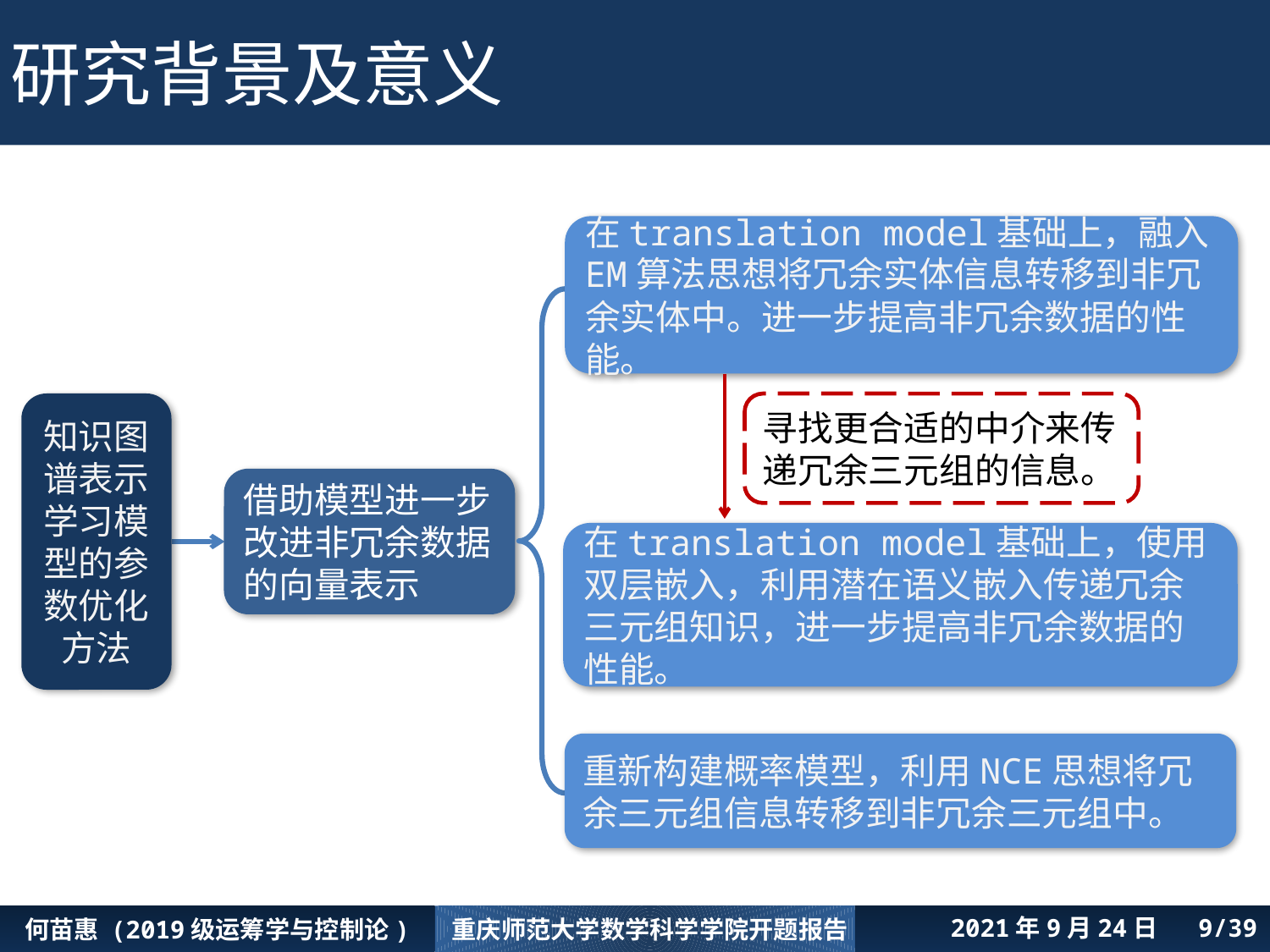

研究背景及意义
在translation model基础上，融入EM算法思想将冗余实体信息转移到非冗余实体中。进一步提高非冗余数据的性能。

知识图谱表示学习模型的参数优化方法
寻找更合适的中介来传递冗余三元组的信息。
借助模型进一步改进非冗余数据的向量表示
重新构建概率模型，利用NCE思想将冗余三元组信息转移到非冗余三元组中。
在translation model基础上，使用双层嵌入，利用潜在语义嵌入传递冗余三元组知识，进一步提高非冗余数据的性能。
何苗惠 (2019级运筹学与控制论)
重庆师范大学数学科学学院开题报告
2021年9月24日      9/39